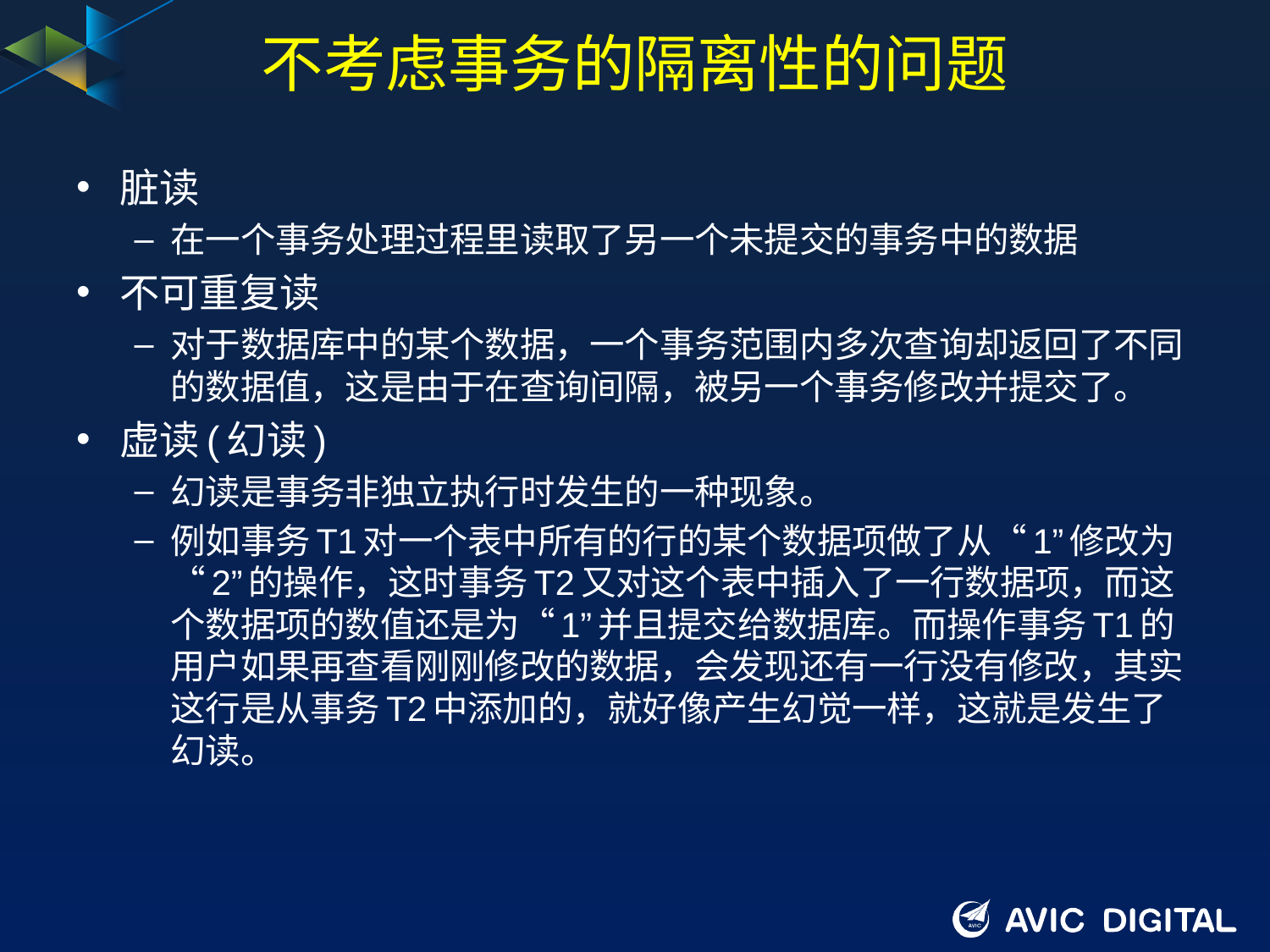

# 不考虑事务的隔离性的问题
脏读
在一个事务处理过程里读取了另一个未提交的事务中的数据
不可重复读
对于数据库中的某个数据，一个事务范围内多次查询却返回了不同的数据值，这是由于在查询间隔，被另一个事务修改并提交了。
虚读(幻读)
幻读是事务非独立执行时发生的一种现象。
例如事务T1对一个表中所有的行的某个数据项做了从“1”修改为“2”的操作，这时事务T2又对这个表中插入了一行数据项，而这个数据项的数值还是为“1”并且提交给数据库。而操作事务T1的用户如果再查看刚刚修改的数据，会发现还有一行没有修改，其实这行是从事务T2中添加的，就好像产生幻觉一样，这就是发生了幻读。